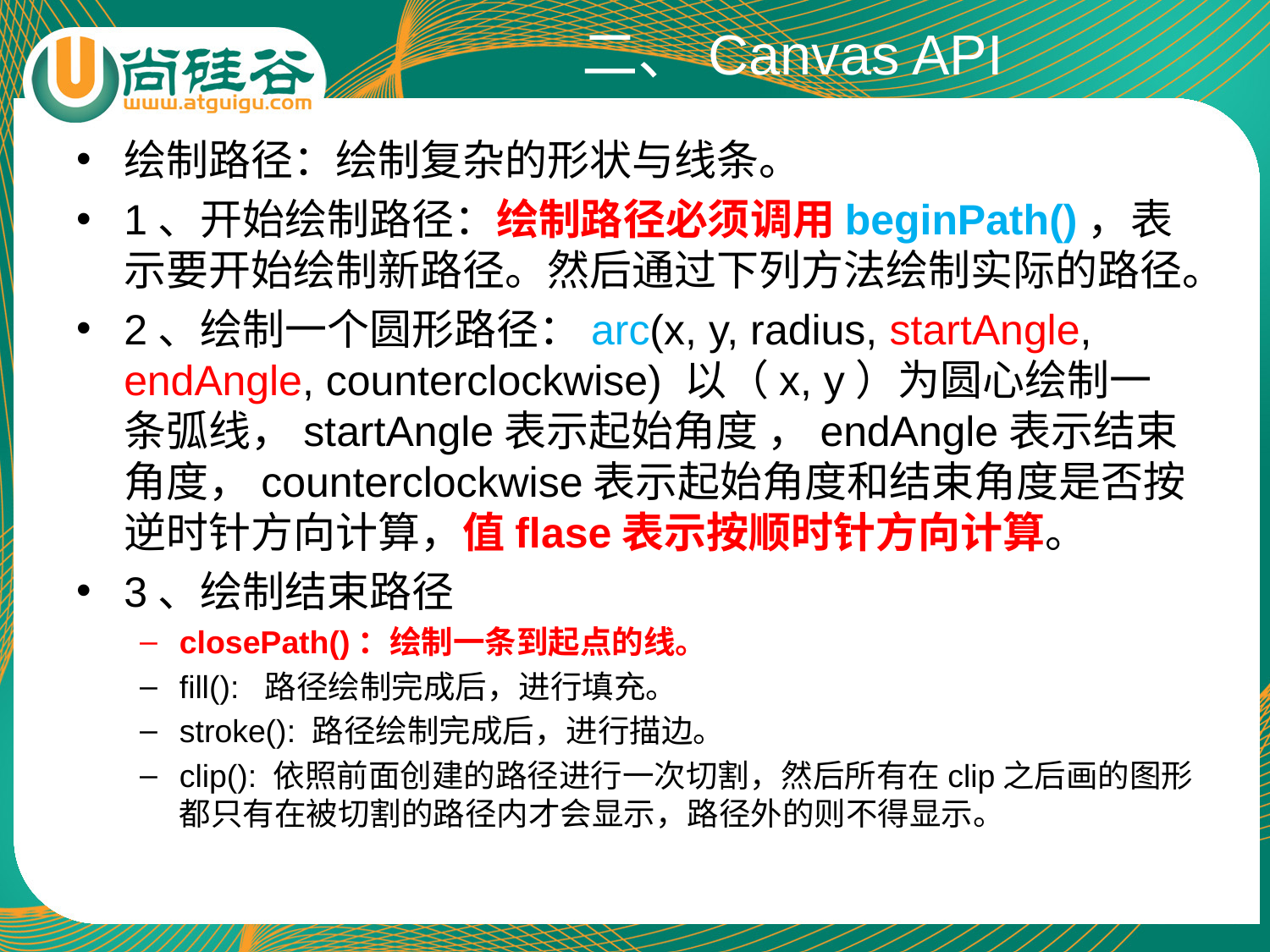

# 二、Canvas API
绘制路径：绘制复杂的形状与线条。
1、开始绘制路径：绘制路径必须调用beginPath()，表示要开始绘制新路径。然后通过下列方法绘制实际的路径。
2、绘制一个圆形路径：arc(x, y, radius, startAngle, endAngle, counterclockwise) 以（x, y）为圆心绘制一条弧线，startAngle表示起始角度 ，endAngle表示结束角度，counterclockwise表示起始角度和结束角度是否按逆时针方向计算，值flase表示按顺时针方向计算。
3、绘制结束路径
closePath()：绘制一条到起点的线。
fill():  路径绘制完成后，进行填充。
stroke(): 路径绘制完成后，进行描边。
clip(): 依照前面创建的路径进行一次切割，然后所有在clip之后画的图形都只有在被切割的路径内才会显示，路径外的则不得显示。